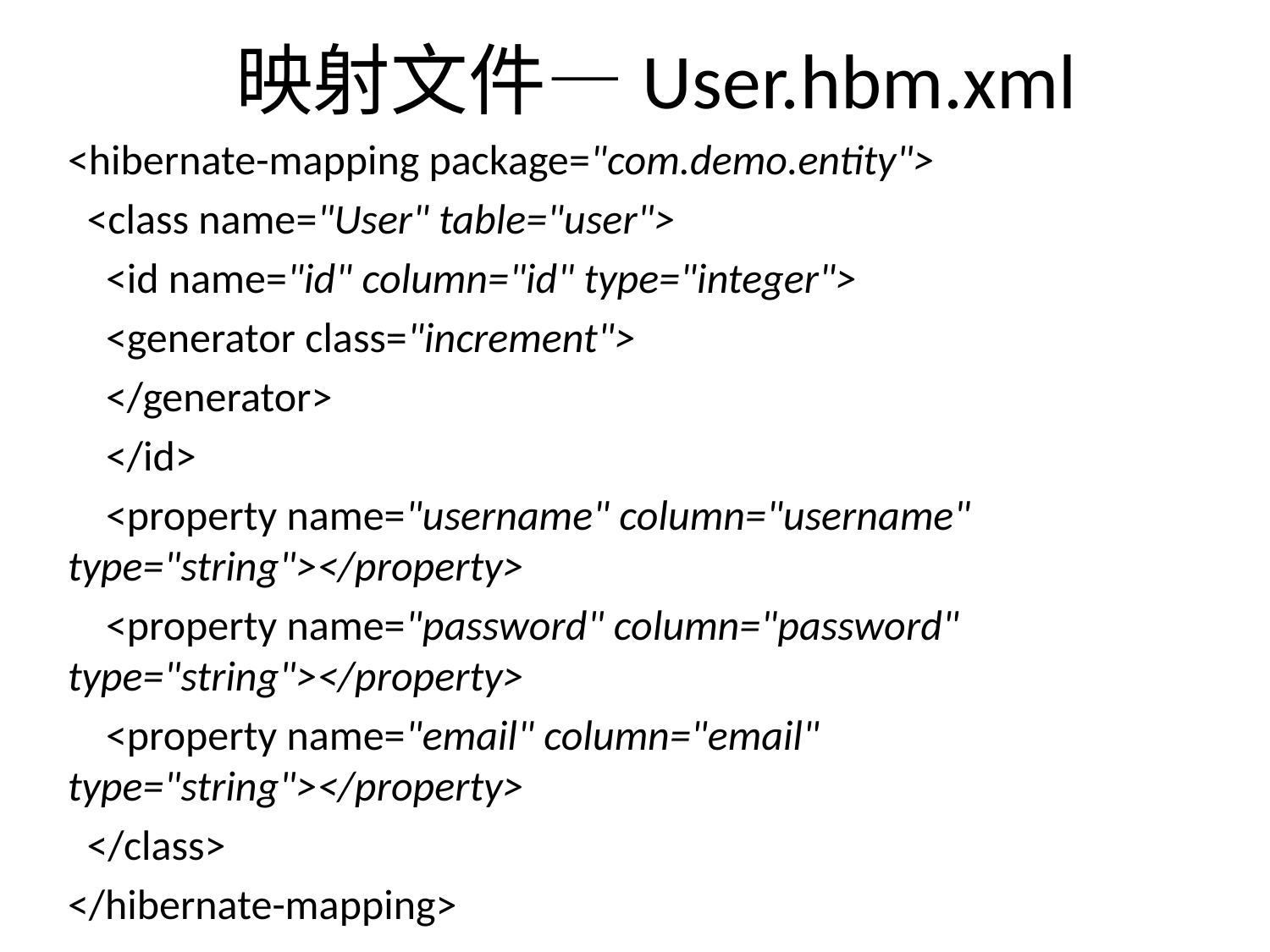

# 映射文件—User.hbm.xml
<hibernate-mapping package="com.demo.entity">
  <class name="User" table="user">
    <id name="id" column="id" type="integer">
    <generator class="increment">
    </generator>
    </id>
    <property name="username" column="username" type="string"></property>
    <property name="password" column="password" type="string"></property>
    <property name="email" column="email" type="string"></property>
  </class>
</hibernate-mapping>